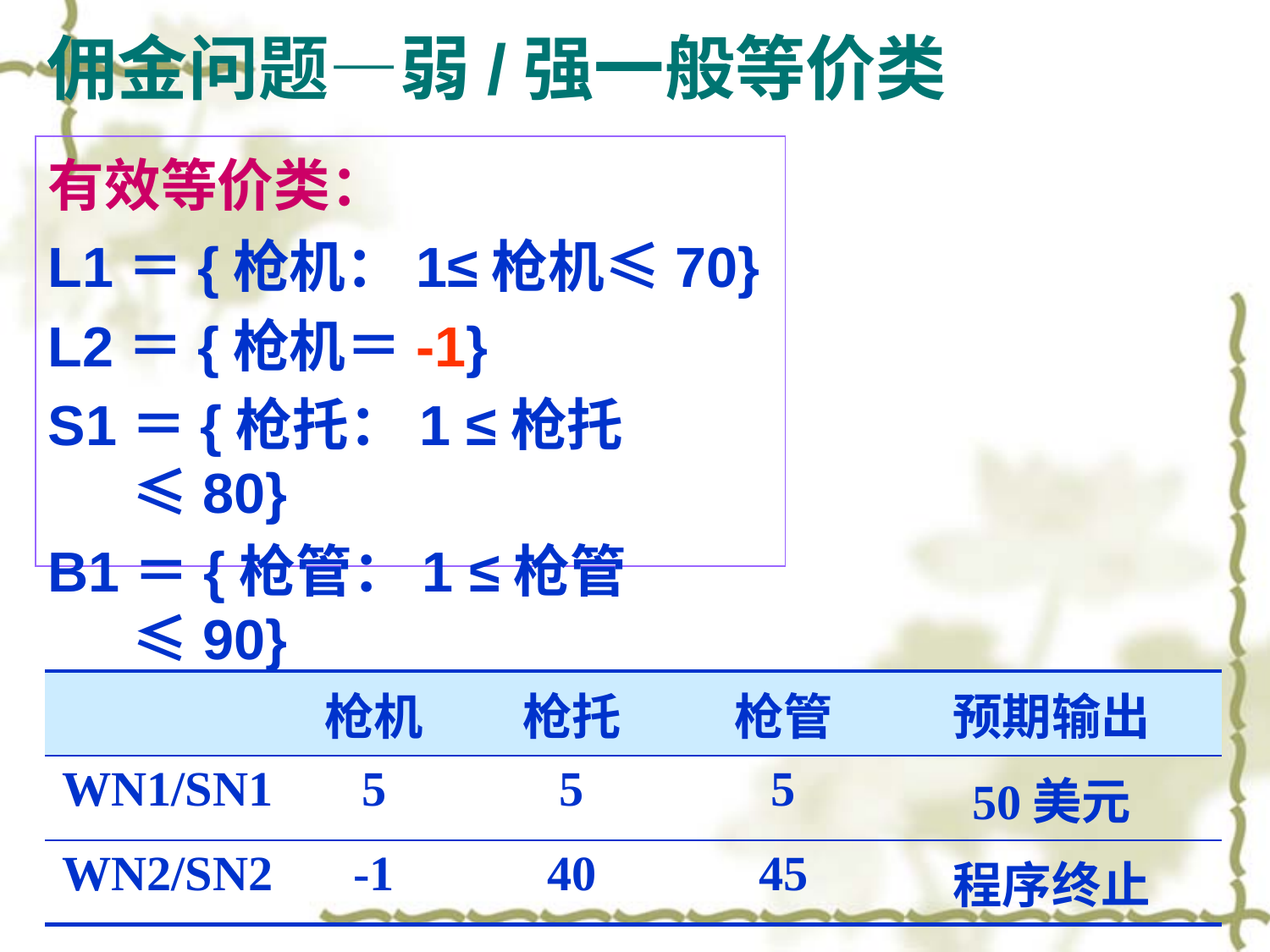

# 佣金问题—弱/强一般等价类
有效等价类：
L1＝{枪机：1≤枪机≤70}
L2＝{枪机＝-1}
S1＝{枪托：1 ≤枪托≤80}
B1＝{枪管：1 ≤枪管≤90}
|  | 枪机 | 枪托 | 枪管 | 预期输出 |
| --- | --- | --- | --- | --- |
| WN1/SN1 | 5 | 5 | 5 | 50美元 |
| WN2/SN2 | -1 | 40 | 45 | 程序终止 |